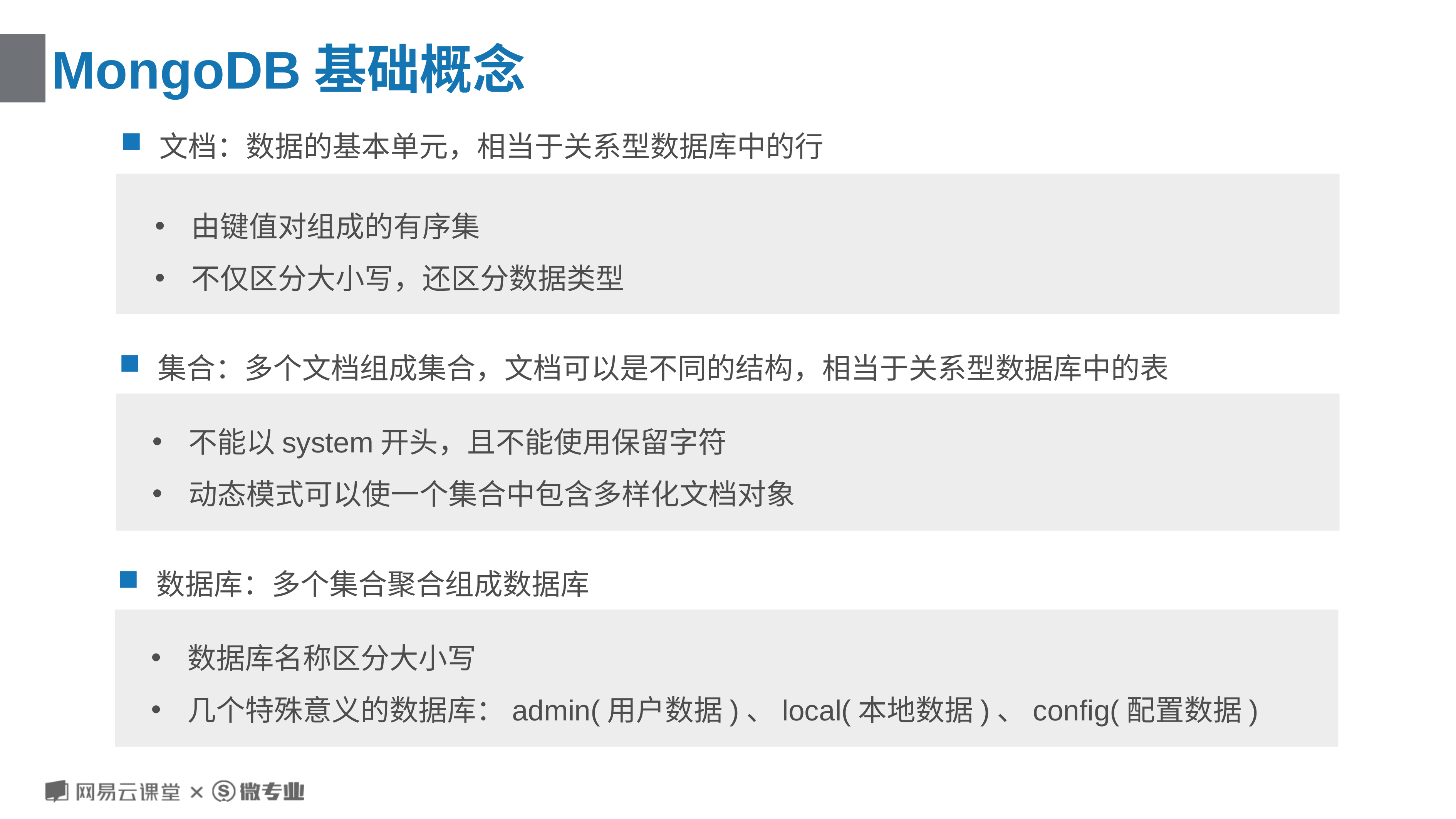

# MongoDB基础概念
文档：数据的基本单元，相当于关系型数据库中的行

由键值对组成的有序集
不仅区分大小写，还区分数据类型

集合：多个文档组成集合，文档可以是不同的结构，相当于关系型数据库中的表

不能以system开头，且不能使用保留字符
动态模式可以使一个集合中包含多样化文档对象
数据库：多个集合聚合组成数据库

数据库名称区分大小写
几个特殊意义的数据库：admin(用户数据)、local(本地数据)、config(配置数据)